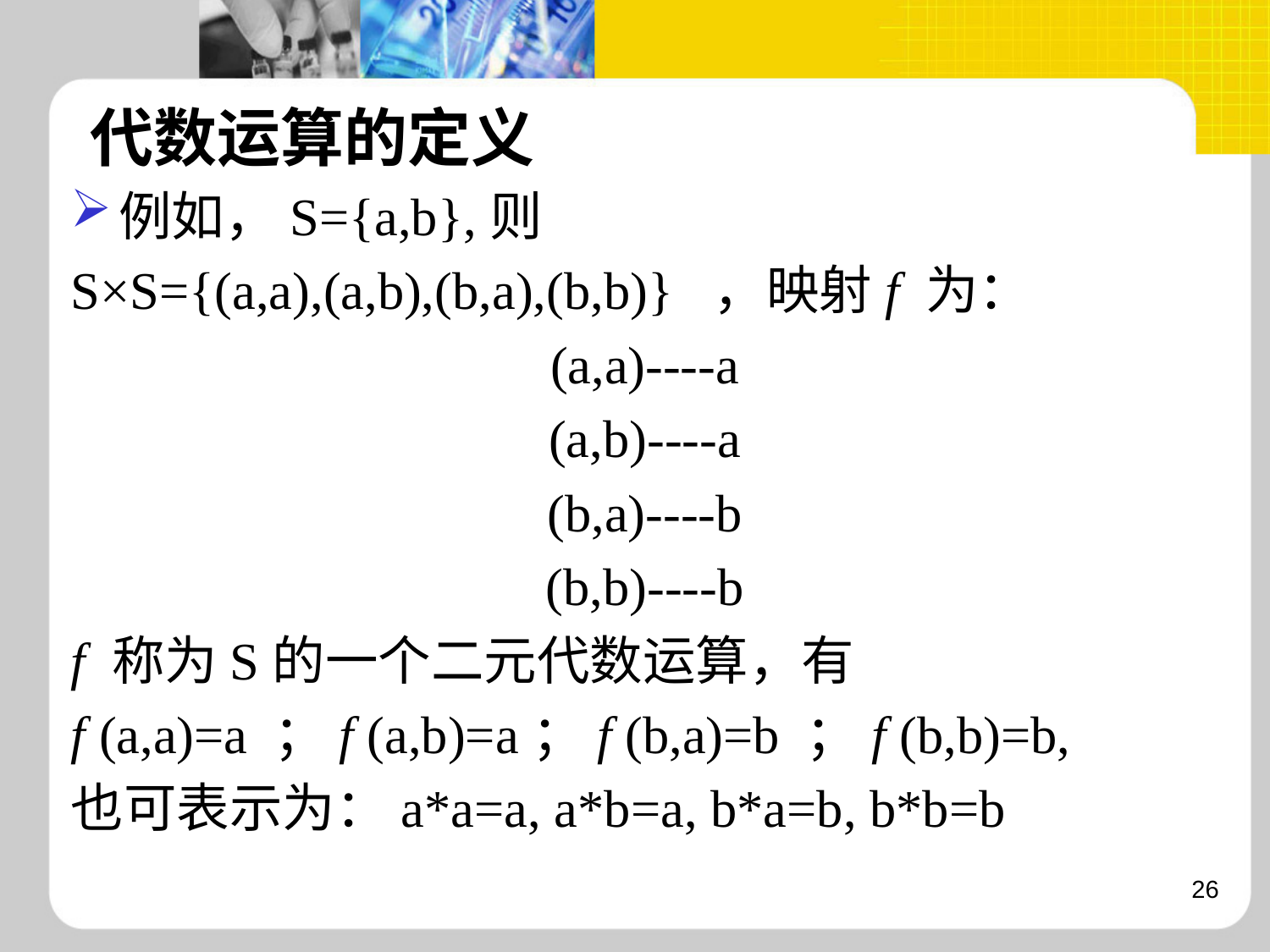

代数运算的定义
例如，S={a,b},则
S×S={(a,a),(a,b),(b,a),(b,b)}  ，映射f 为：
(a,a)----a
(a,b)----a
(b,a)----b
(b,b)----b
f 称为S的一个二元代数运算，有
f (a,a)=a ；f (a,b)=a；f (b,a)=b ；f (b,b)=b,
也可表示为：a*a=a, a*b=a, b*a=b, b*b=b

26